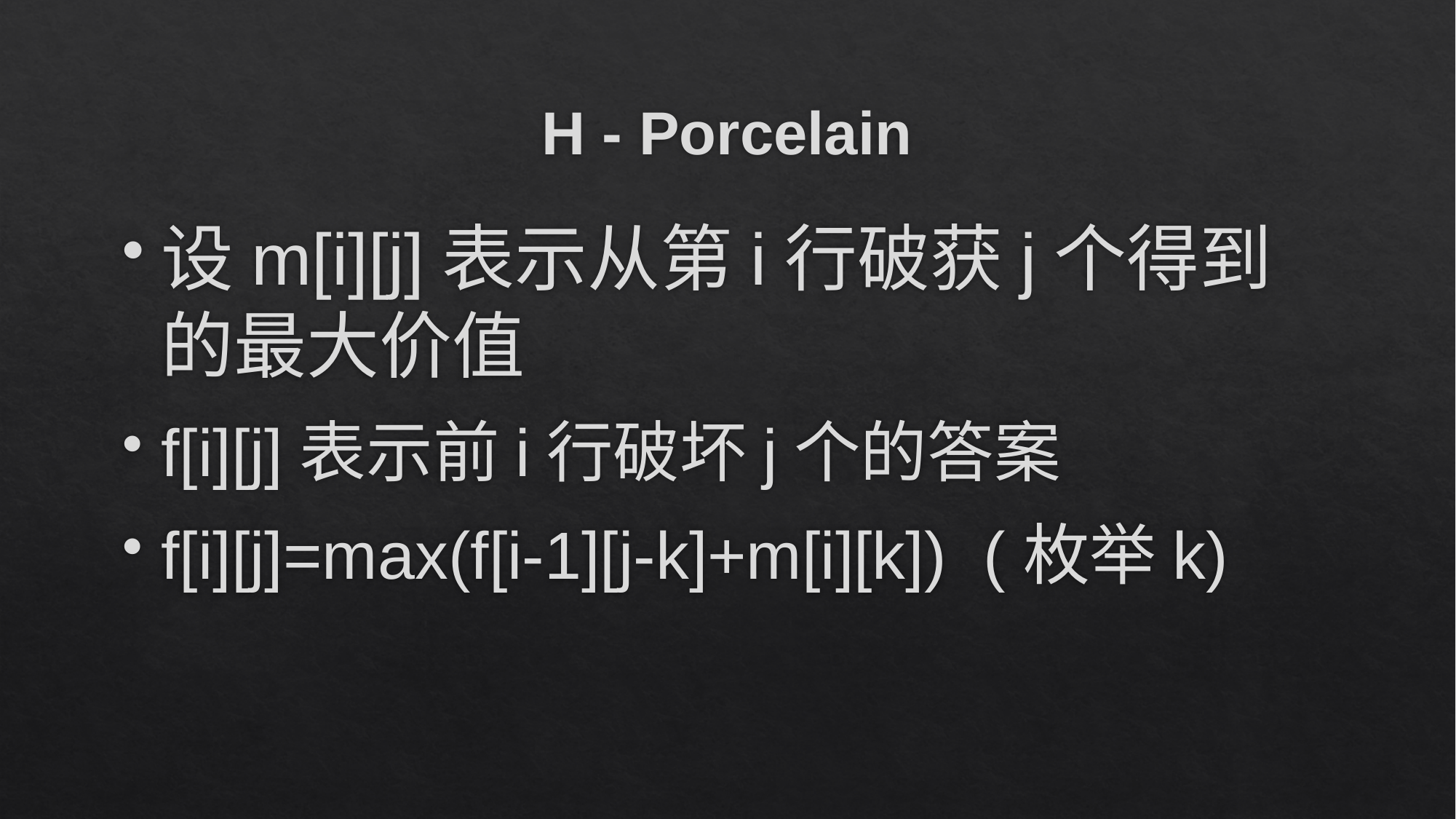

# H - Porcelain
设m[i][j]表示从第i行破获j个得到的最大价值
f[i][j]表示前i行破坏j个的答案
f[i][j]=max(f[i-1][j-k]+m[i][k])  (枚举k)